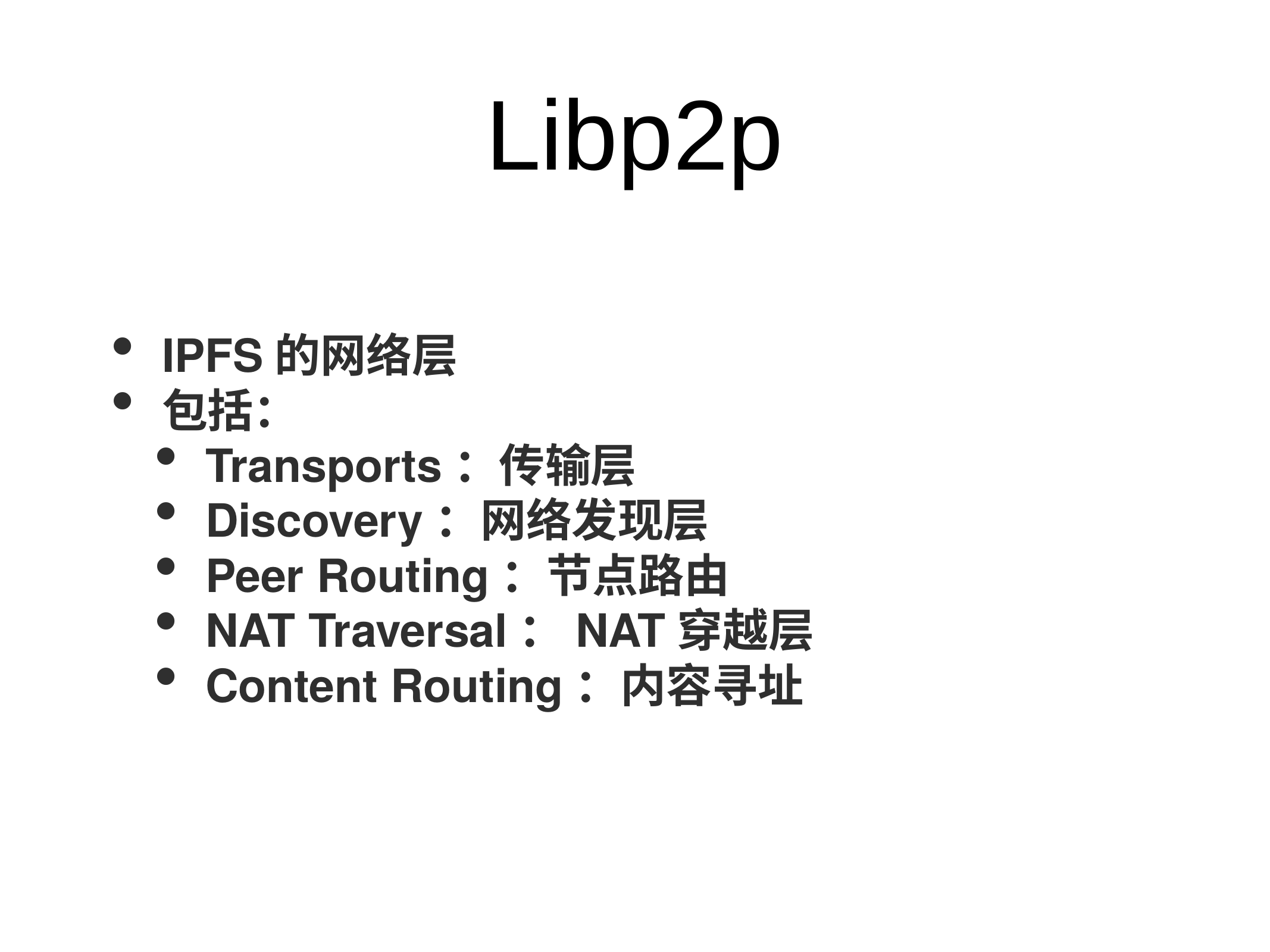

# Libp2p
IPFS的网络层
包括：
Transports：传输层
Discovery：网络发现层
Peer Routing：节点路由
NAT Traversal：NAT穿越层
Content Routing：内容寻址